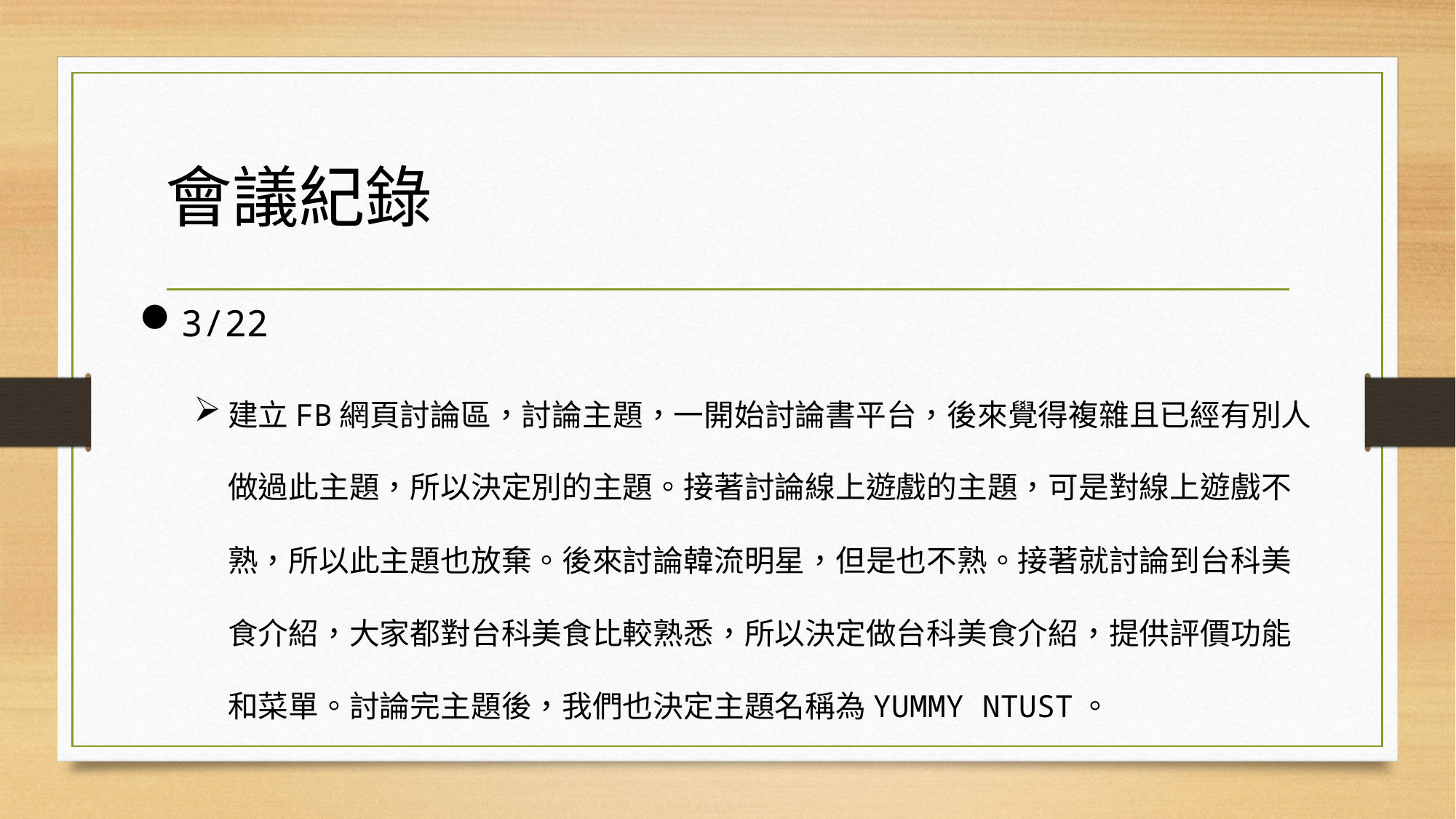

# 會議紀錄
3/22
建立FB網頁討論區，討論主題，一開始討論書平台，後來覺得複雜且已經有別人做過此主題，所以決定別的主題。接著討論線上遊戲的主題，可是對線上遊戲不熟，所以此主題也放棄。後來討論韓流明星，但是也不熟。接著就討論到台科美食介紹，大家都對台科美食比較熟悉，所以決定做台科美食介紹，提供評價功能和菜單。討論完主題後，我們也決定主題名稱為YUMMY NTUST。